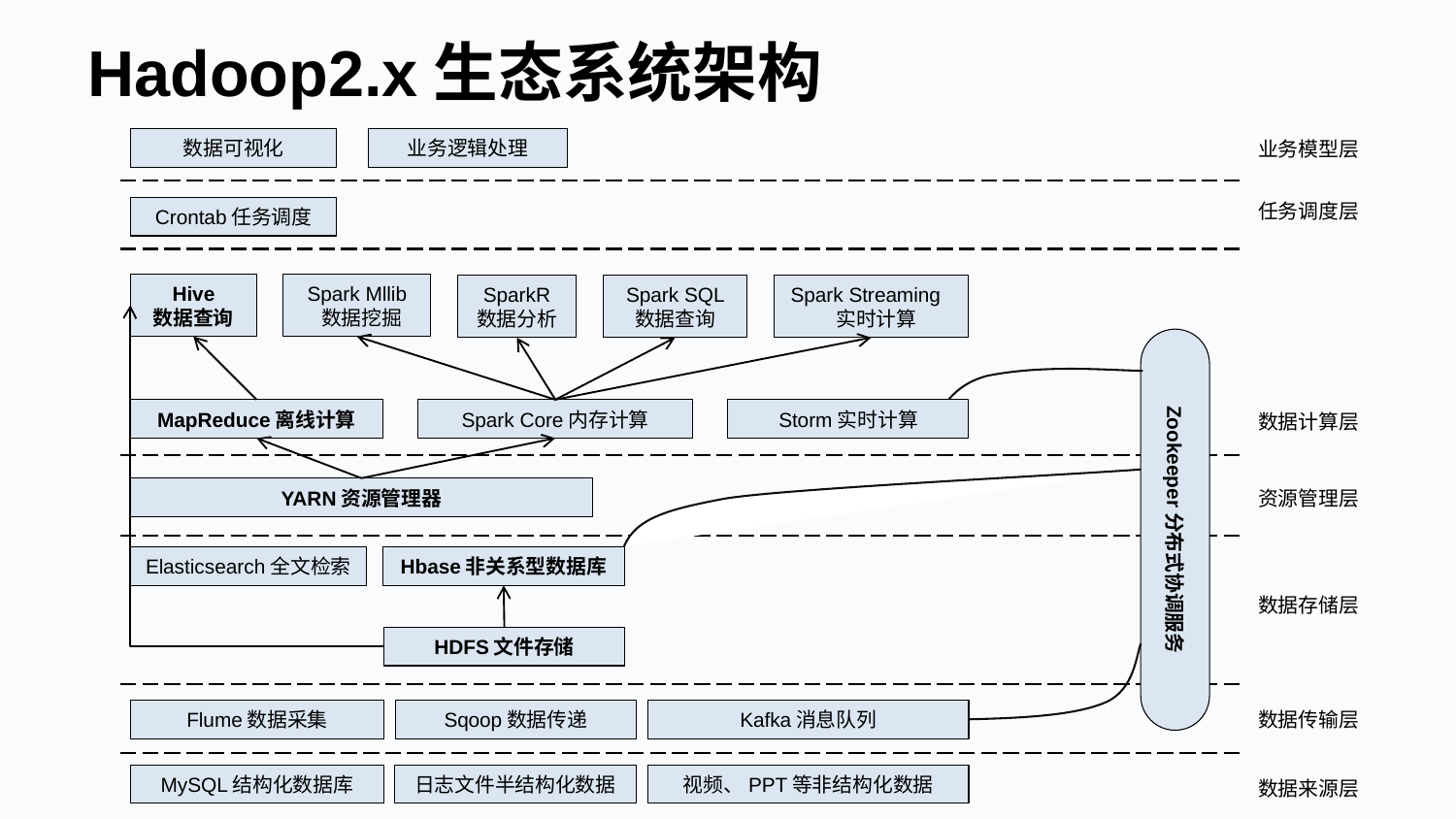

# Hadoop2.x生态系统架构
数据可视化
业务逻辑处理
业务模型层
任务调度层
Crontab任务调度
Spark Mllib
 数据挖掘
Hive
数据查询
SparkR
数据分析
Spark SQL 数据查询
Spark Streaming    实时计算
Zookeeper分布式协调服务

MapReduce离线计算
Spark Core内存计算
Storm实时计算
数据计算层

YARN资源管理器
资源管理层
Elasticsearch全文检索
Hbase非关系型数据库
数据存储层
HDFS文件存储

Flume数据采集
Sqoop数据传递
Kafka消息队列
数据传输层
MySQL结构化数据库
日志文件半结构化数据
视频、PPT等非结构化数据
数据来源层